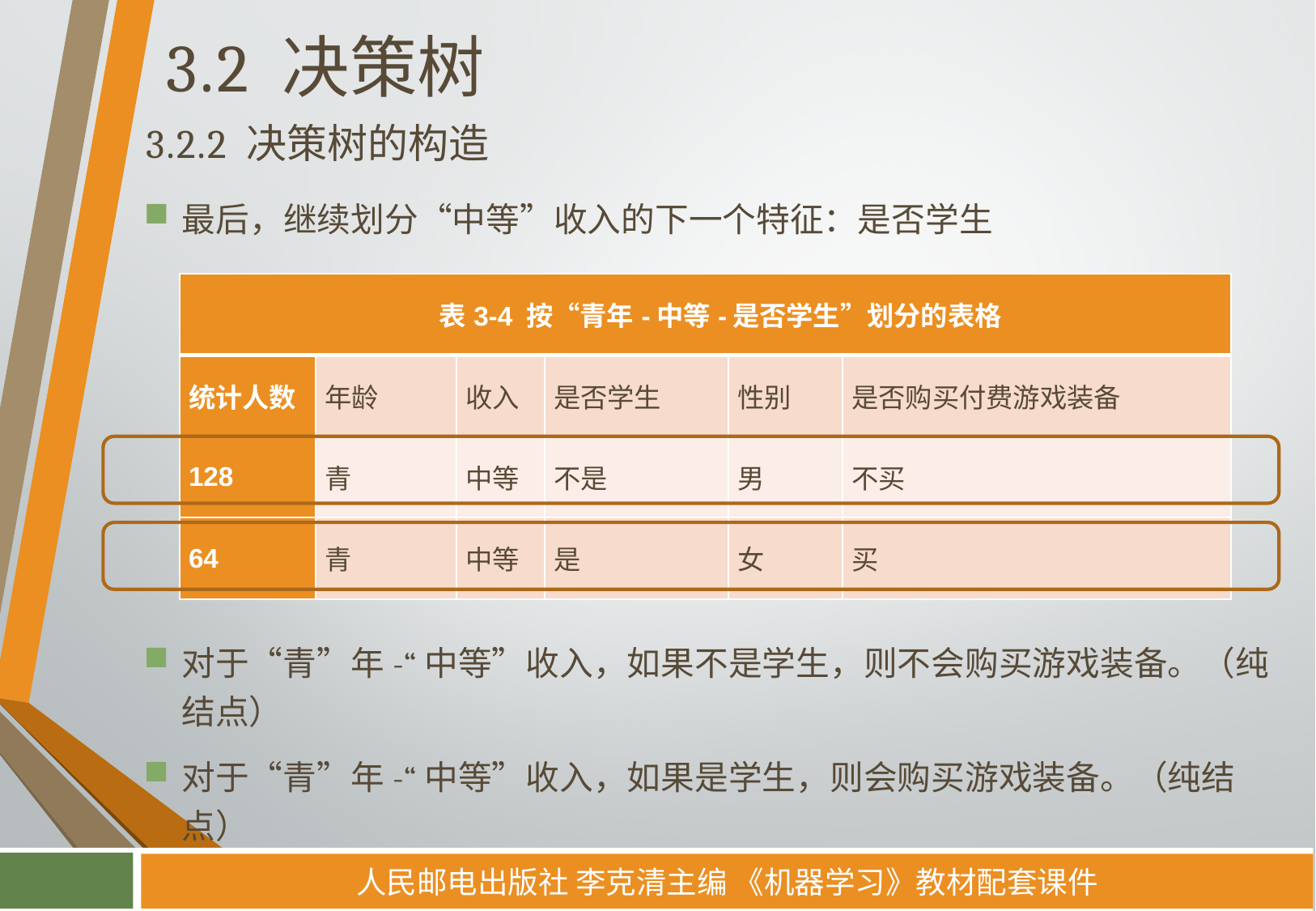

# 3.2 决策树

3.2.2 决策树的构造
最后，继续划分“中等”收入的下一个特征：是否学生
| 表3-4 按“青年-中等-是否学生”划分的表格 |  |  |  |  |  |
| --- | --- | --- | --- | --- | --- |
| 统计人数 | 年龄 | 收入 | 是否学生 | 性别 | 是否购买付费游戏装备 |
| 128 | 青 | 中等 | 不是 | 男 | 不买 |
| 64 | 青 | 中等 | 是 | 女 | 买 |

对于“青”年-“中等”收入，如果不是学生，则不会购买游戏装备。（纯结点）
对于“青”年-“中等”收入，如果是学生，则会购买游戏装备。（纯结点）